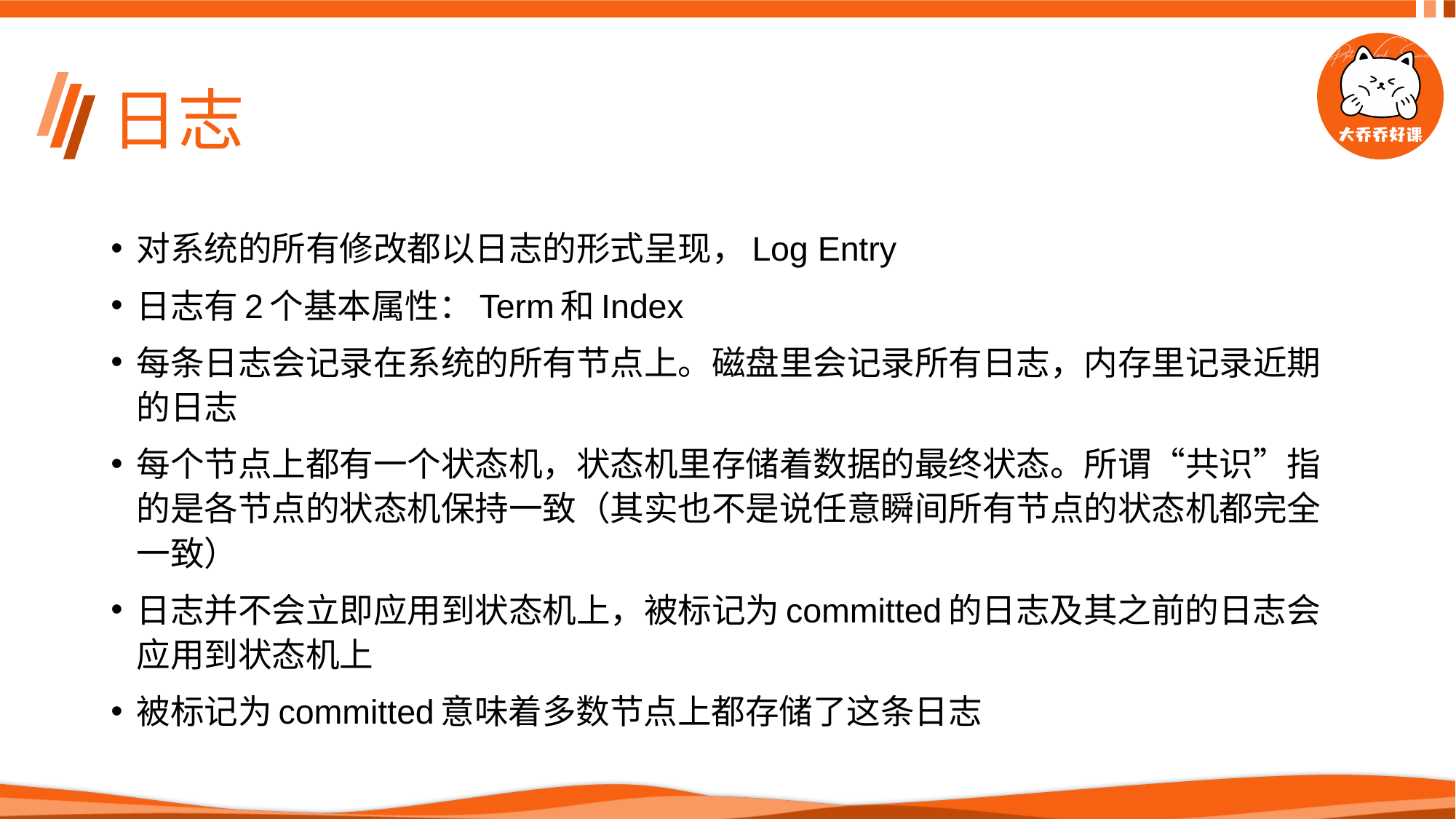

# 日志
对系统的所有修改都以日志的形式呈现，Log Entry
日志有2个基本属性：Term和Index
每条日志会记录在系统的所有节点上。磁盘里会记录所有日志，内存里记录近期的日志
每个节点上都有一个状态机，状态机里存储着数据的最终状态。所谓“共识”指的是各节点的状态机保持一致（其实也不是说任意瞬间所有节点的状态机都完全一致）
日志并不会立即应用到状态机上，被标记为committed的日志及其之前的日志会应用到状态机上
被标记为committed意味着多数节点上都存储了这条日志